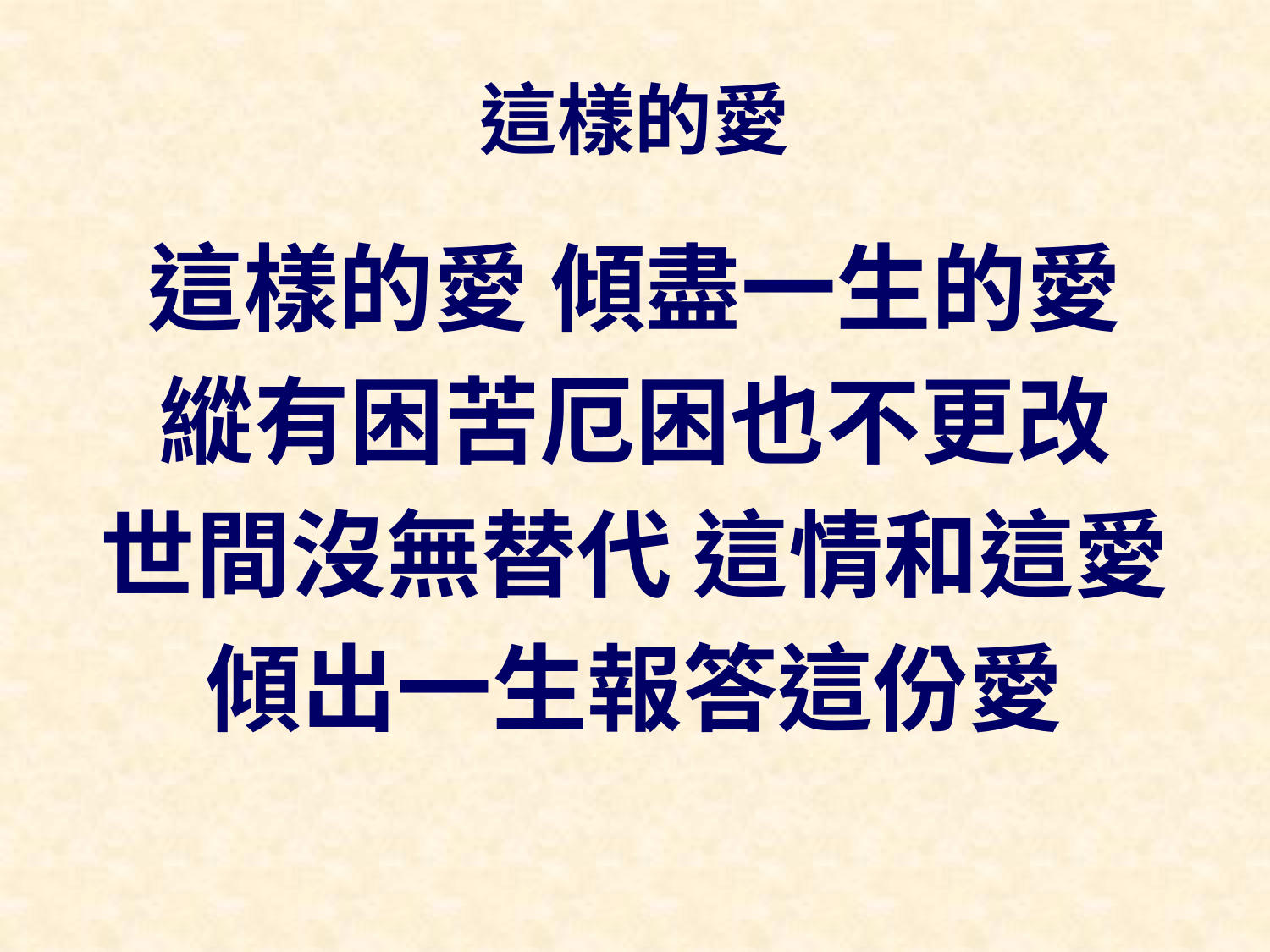

# 這樣的愛
這樣的愛 傾盡一生的愛
縱有困苦厄困也不更改
世間沒無替代 這情和這愛
傾出一生報答這份愛